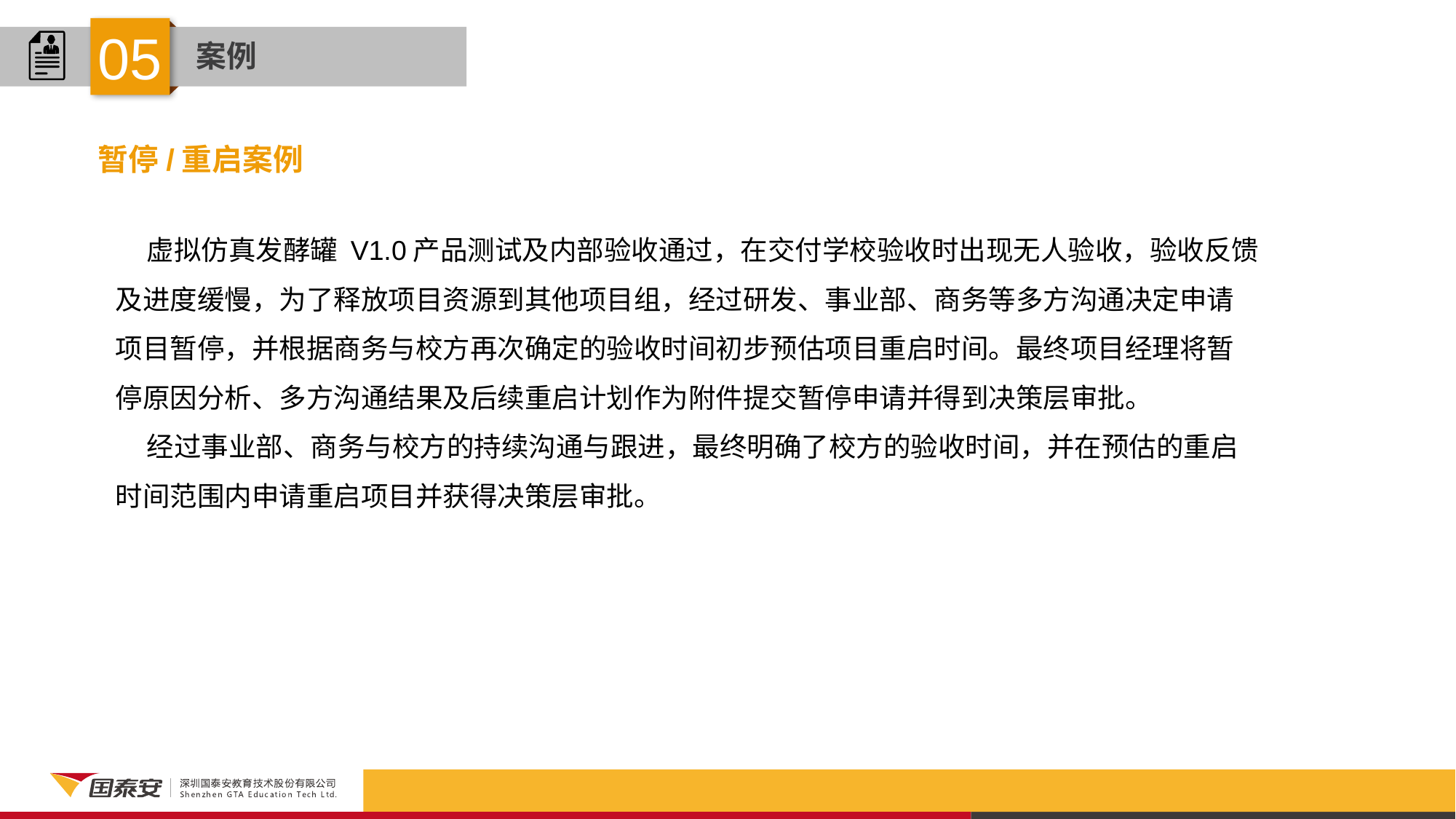

05

案例

暂停/重启案例
    虚拟仿真发酵罐 V1.0产品测试及内部验收通过，在交付学校验收时出现无人验收，验收反馈及进度缓慢，为了释放项目资源到其他项目组，经过研发、事业部、商务等多方沟通决定申请项目暂停，并根据商务与校方再次确定的验收时间初步预估项目重启时间。最终项目经理将暂停原因分析、多方沟通结果及后续重启计划作为附件提交暂停申请并得到决策层审批。
    经过事业部、商务与校方的持续沟通与跟进，最终明确了校方的验收时间，并在预估的重启时间范围内申请重启项目并获得决策层审批。